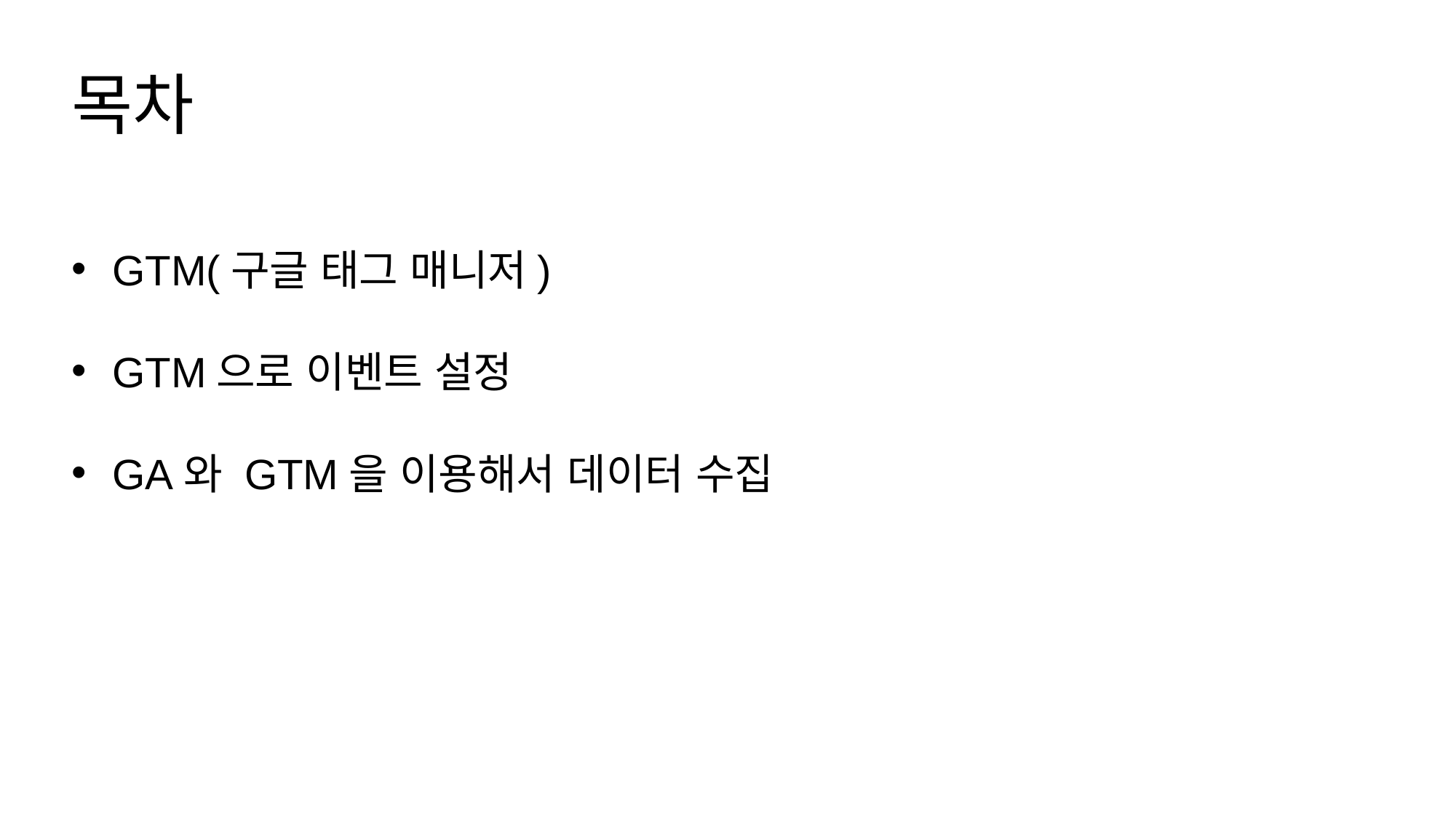

# 목차

GTM(구글 태그 매니저)

GTM으로 이벤트 설정

GA와 GTM을 이용해서 데이터 수집